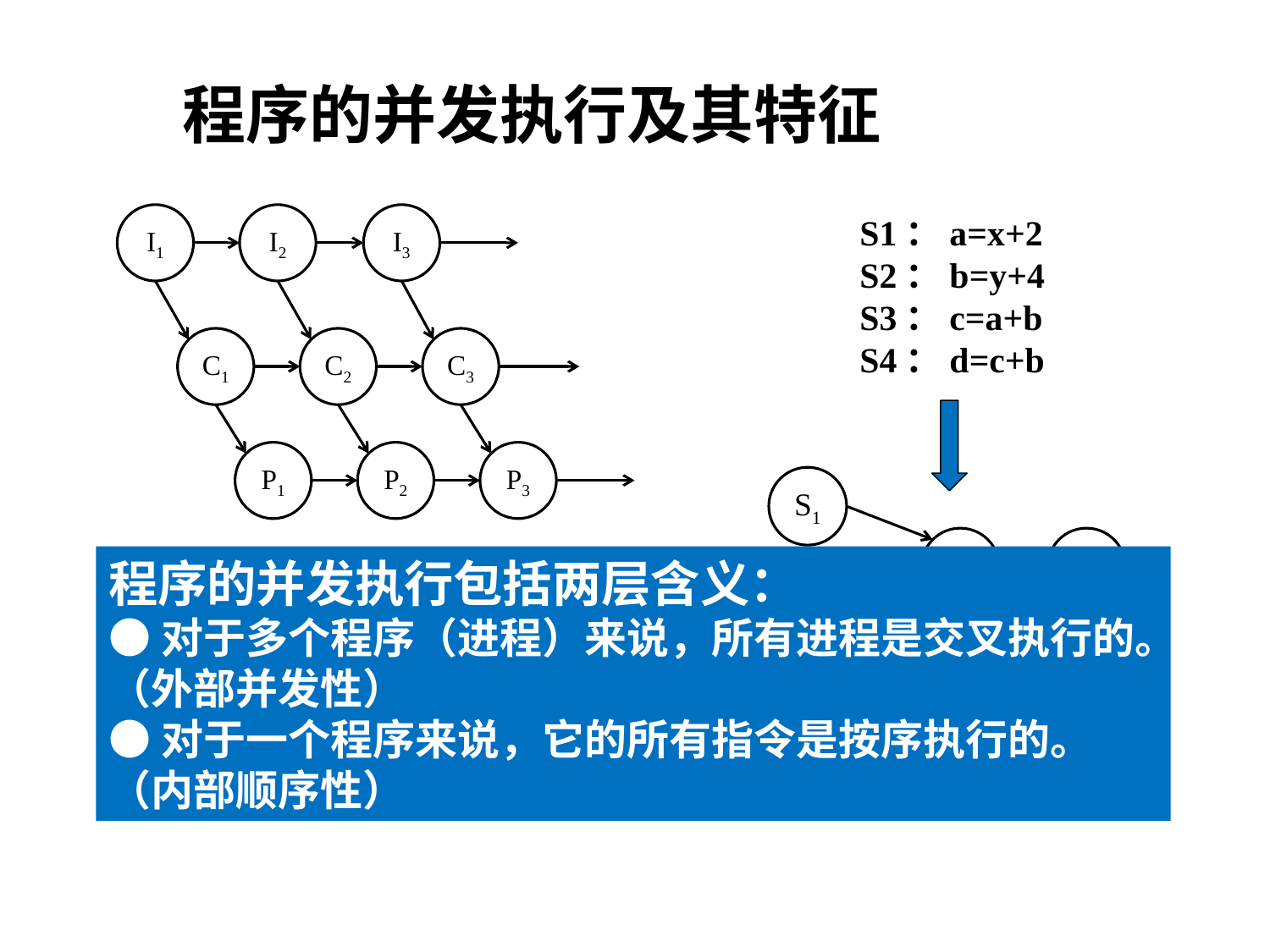

程序的并发执行及其特征
S1：a=x+2
S2：b=y+4
S3：c=a+b
S4：d=c+b
I2
I1
I3
C3
C1
C2
P3
P1
P2

S1
S3
S4
S2
程序的并发执行包括两层含义：
●对于多个程序（进程）来说，所有进程是交叉执行的。（外部并发性）
●对于一个程序来说，它的所有指令是按序执行的。（内部顺序性）